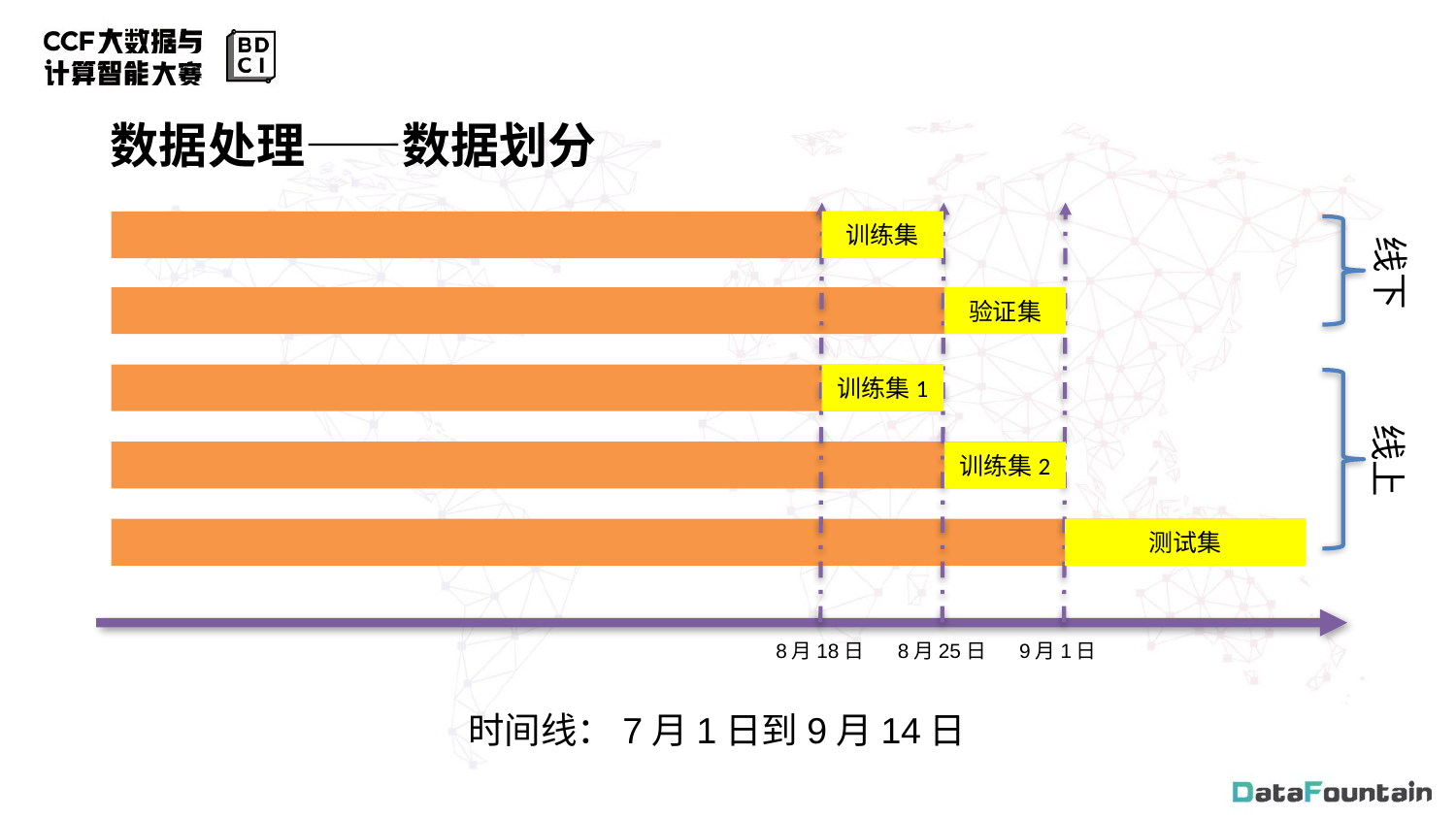

数据处理——数据划分

训练集

线下
验证集

训练集1

线上

训练集2

测试集

8月18日
8月25日
9月1日
时间线：7月1日到9月14日